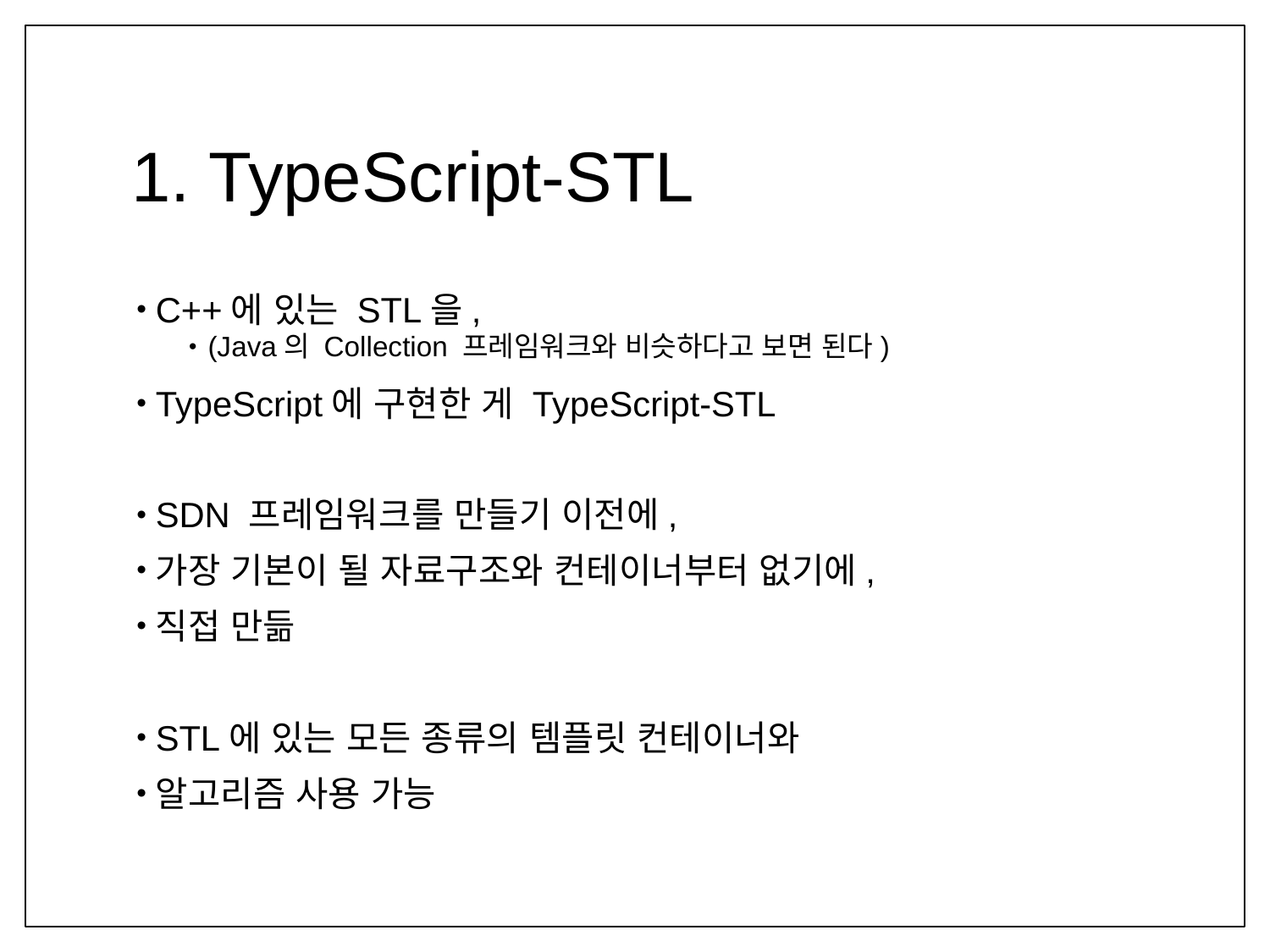

# 1. TypeScript-STL
C++에 있는 STL을,
(Java의 Collection 프레임워크와 비슷하다고 보면 된다)
TypeScript에 구현한 게 TypeScript-STL

SDN 프레임워크를 만들기 이전에,
가장 기본이 될 자료구조와 컨테이너부터 없기에,
직접 만듦

STL에 있는 모든 종류의 템플릿 컨테이너와
알고리즘 사용 가능